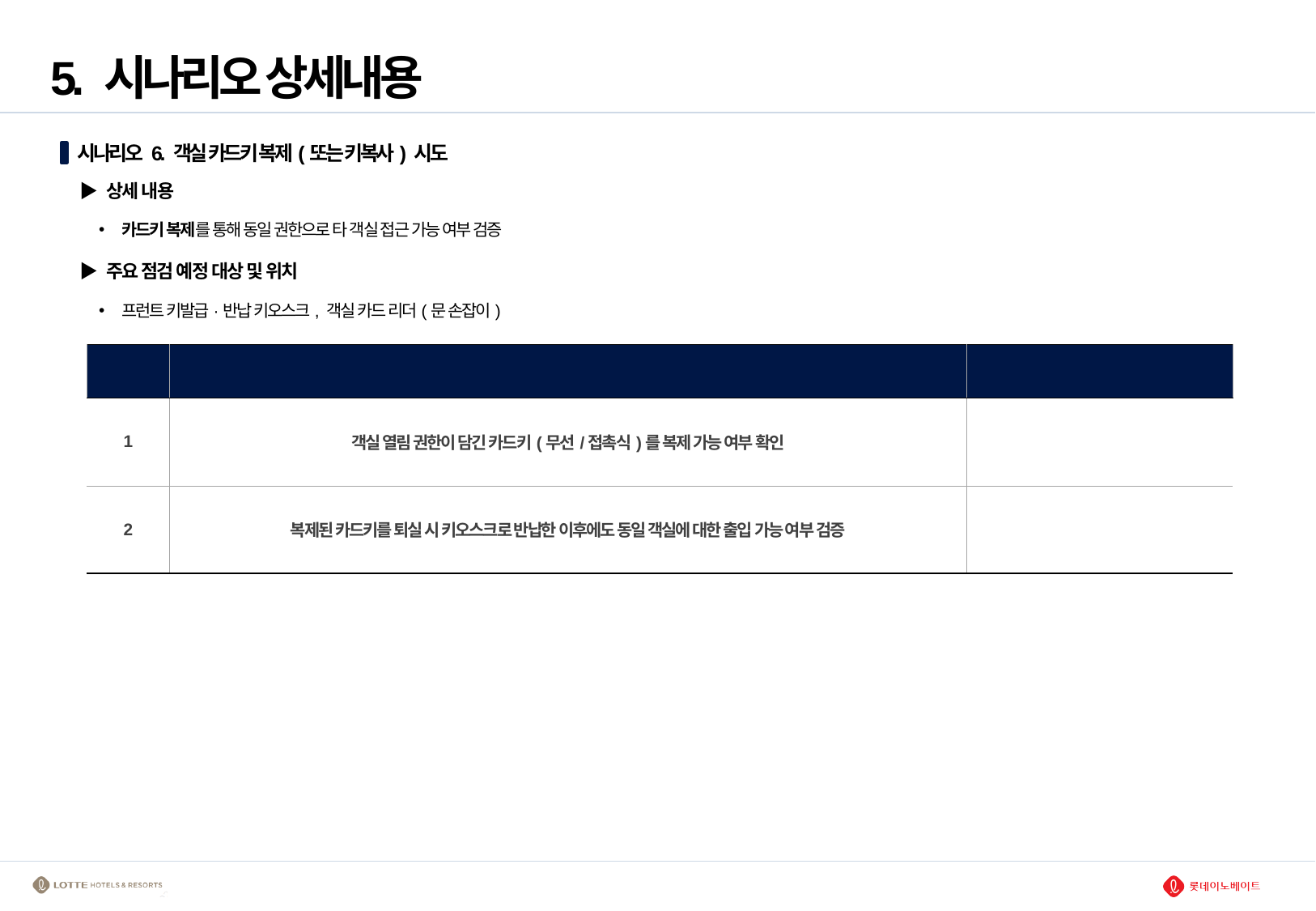

# 5. 시나리오 상세내용
 시나리오 6. 객실 카드키 복제(또는 키복사) 시도

▶ 상세 내용
카드키 복제를 통해 동일 권한으로 타 객실 접근 가능 여부 검증
▶ 주요 점검 예정 대상 및 위치
프런트 키발급·반납 키오스크, 객실 카드 리더(문 손잡이)
| No. | 상세 침투 테스트 항목 | 비고 |
| --- | --- | --- |
| 1 | 객실 열림 권한이 담긴 카드키(무선/접촉식)를 복제 가능 여부 확인 |  |
| 2 | 복제된 카드키를 퇴실 시 키오스크로 반납한 이후에도 동일 객실에 대한 출입 가능 여부 검증 |  |